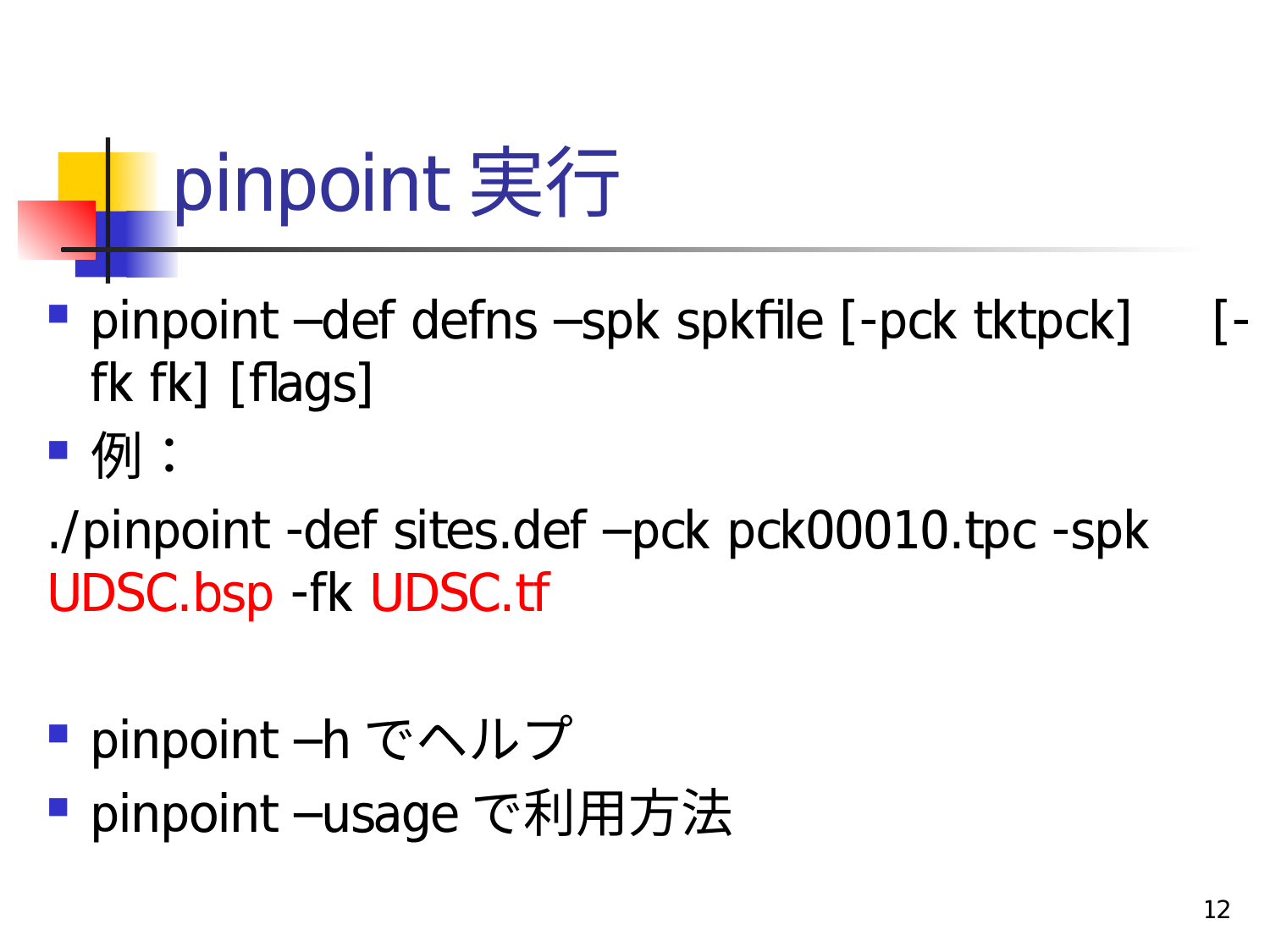

# pinpoint実行
pinpoint –def defns –spk spkfile [-pck tktpck]　[-fk fk] [flags]
例：
./pinpoint -def sites.def –pck pck00010.tpc -spk UDSC.bsp -fk UDSC.tf

pinpoint –hでヘルプ
pinpoint –usageで利用方法

12